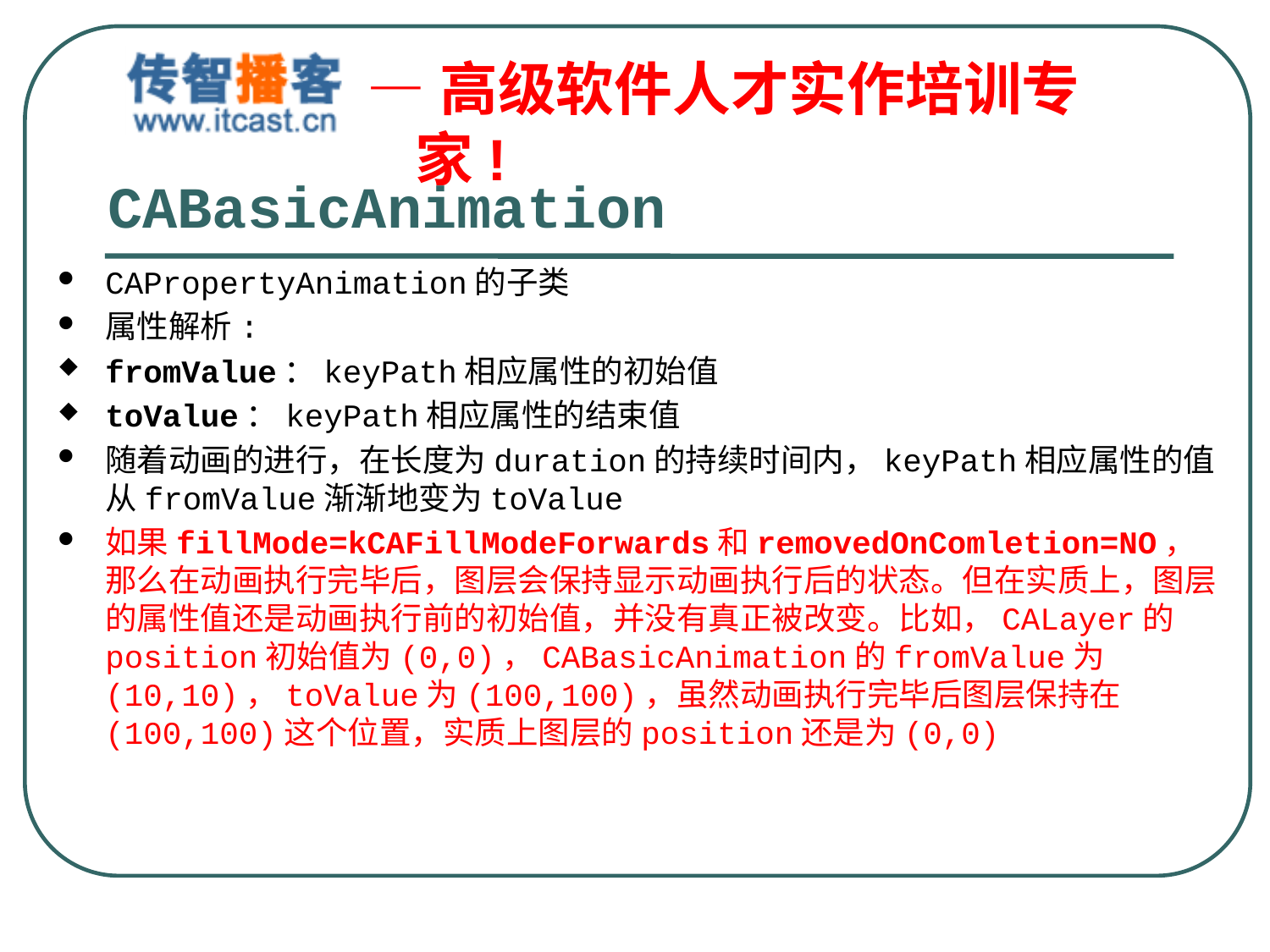

# CABasicAnimation
CAPropertyAnimation的子类
属性解析:
fromValue：keyPath相应属性的初始值
toValue：keyPath相应属性的结束值
随着动画的进行，在长度为duration的持续时间内，keyPath相应属性的值从fromValue渐渐地变为toValue
如果fillMode=kCAFillModeForwards和removedOnComletion=NO，那么在动画执行完毕后，图层会保持显示动画执行后的状态。但在实质上，图层的属性值还是动画执行前的初始值，并没有真正被改变。比如，CALayer的position初始值为(0,0)，CABasicAnimation的fromValue为(10,10)，toValue为(100,100)，虽然动画执行完毕后图层保持在(100,100)这个位置，实质上图层的position还是为(0,0)